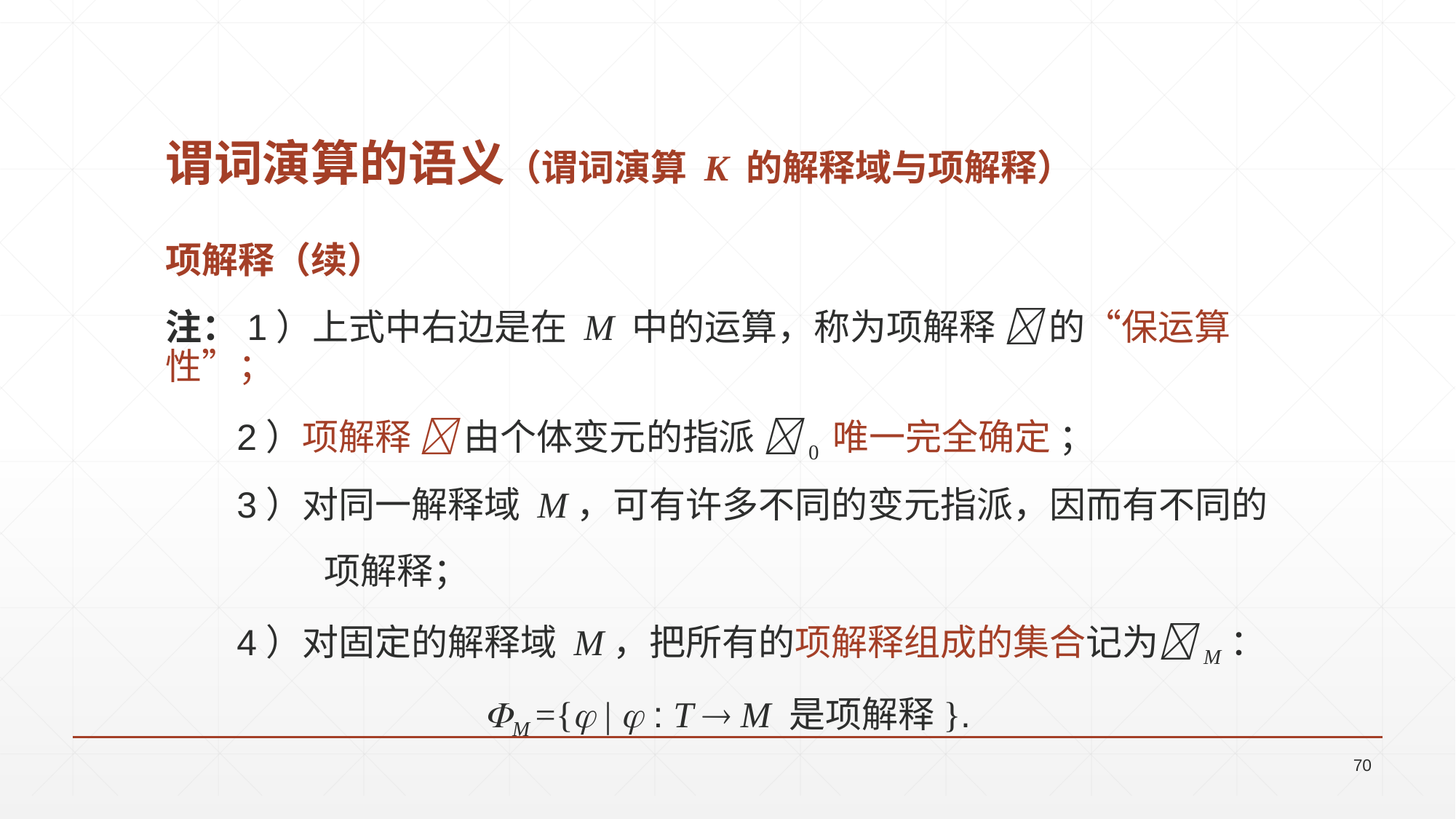

# 谓词演算的语义（谓词演算 K 的解释域与项解释）
项解释（续）
注：1）上式中右边是在 M 中的运算，称为项解释 ϕ 的“保运算性”；
       2）项解释 ϕ 由个体变元的指派 ϕ0 唯一完全确定 ；
       3）对同一解释域 M，可有许多不同的变元指派，因而有不同的
	     项解释；
       4）对固定的解释域 M，把所有的项解释组成的集合记为ΦM：
ΦM ={ϕ | ϕ : T → M 是项解释}.
70